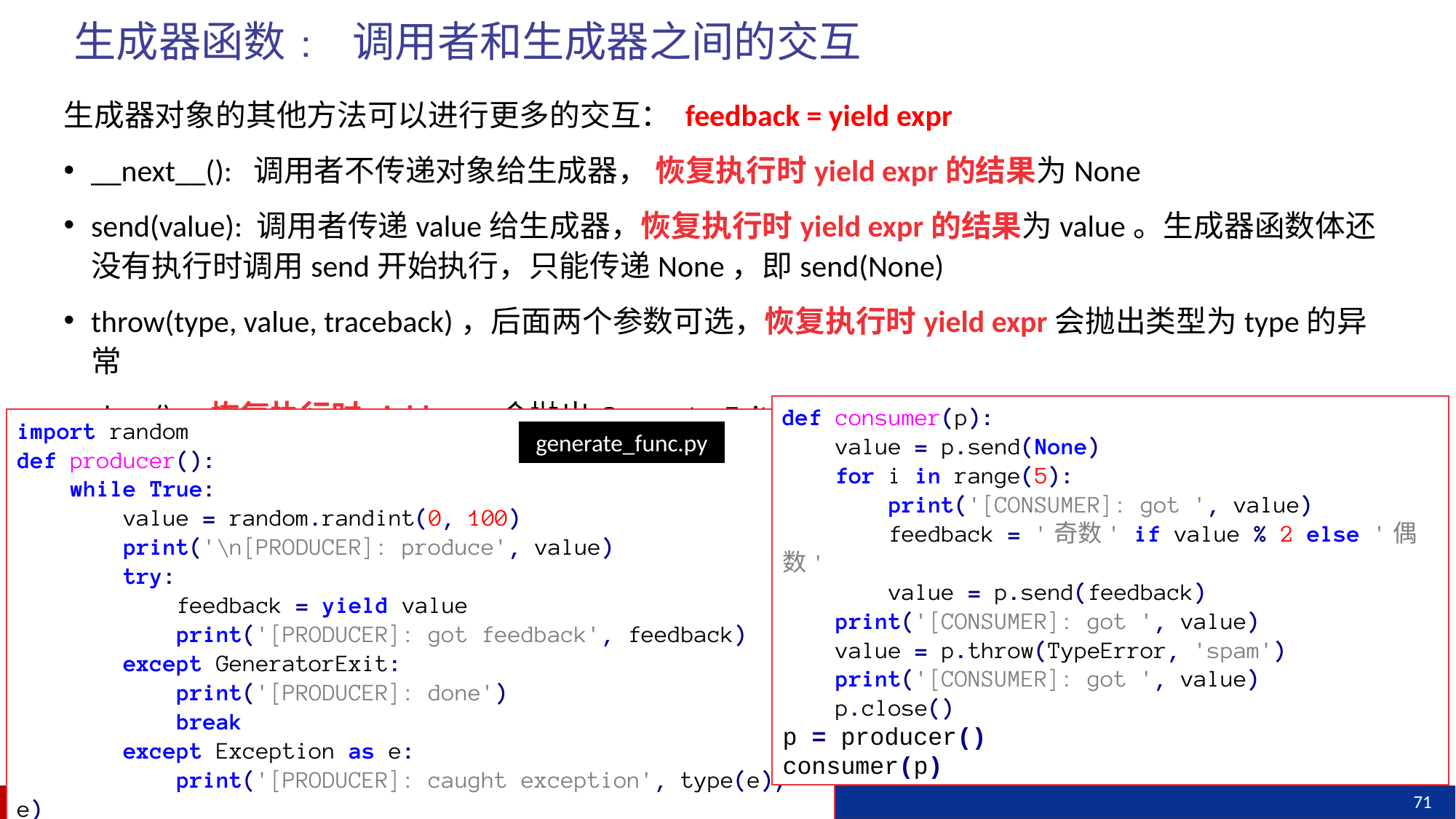

# 生成器函数: 调用者和生成器之间的交互
生成器对象的其他方法可以进行更多的交互： feedback = yield expr
__next__():  调用者不传递对象给生成器， 恢复执行时yield expr的结果为None
send(value): 调用者传递value给生成器，恢复执行时yield expr的结果为value。生成器函数体还没有执行时调用send开始执行，只能传递None，即send(None)
throw(type, value, traceback)，后面两个参数可选，恢复执行时yield expr会抛出类型为type的异常
close()，恢复执行时yield expr会抛出GeneratorExit异常，生成器在捕获该异常时应该结束

def consumer(p):
    value = p.send(None)
    for i in range(5):
        print('[CONSUMER]: got ', value)
        feedback = '奇数' if value % 2 else '偶数'
        value = p.send(feedback)
    print('[CONSUMER]: got ', value)
    value = p.throw(TypeError, 'spam')
    print('[CONSUMER]: got ', value)
    p.close()
p = producer()
consumer(p)
import random
def producer():
    while True:
        value = random.randint(0, 100)
        print('\n[PRODUCER]: produce', value)
        try:
            feedback = yield value
            print('[PRODUCER]: got feedback', feedback)
        except GeneratorExit:
            print('[PRODUCER]: done')
            break
        except Exception as e:
            print('[PRODUCER]: caught exception', type(e), e)
generate_func.py